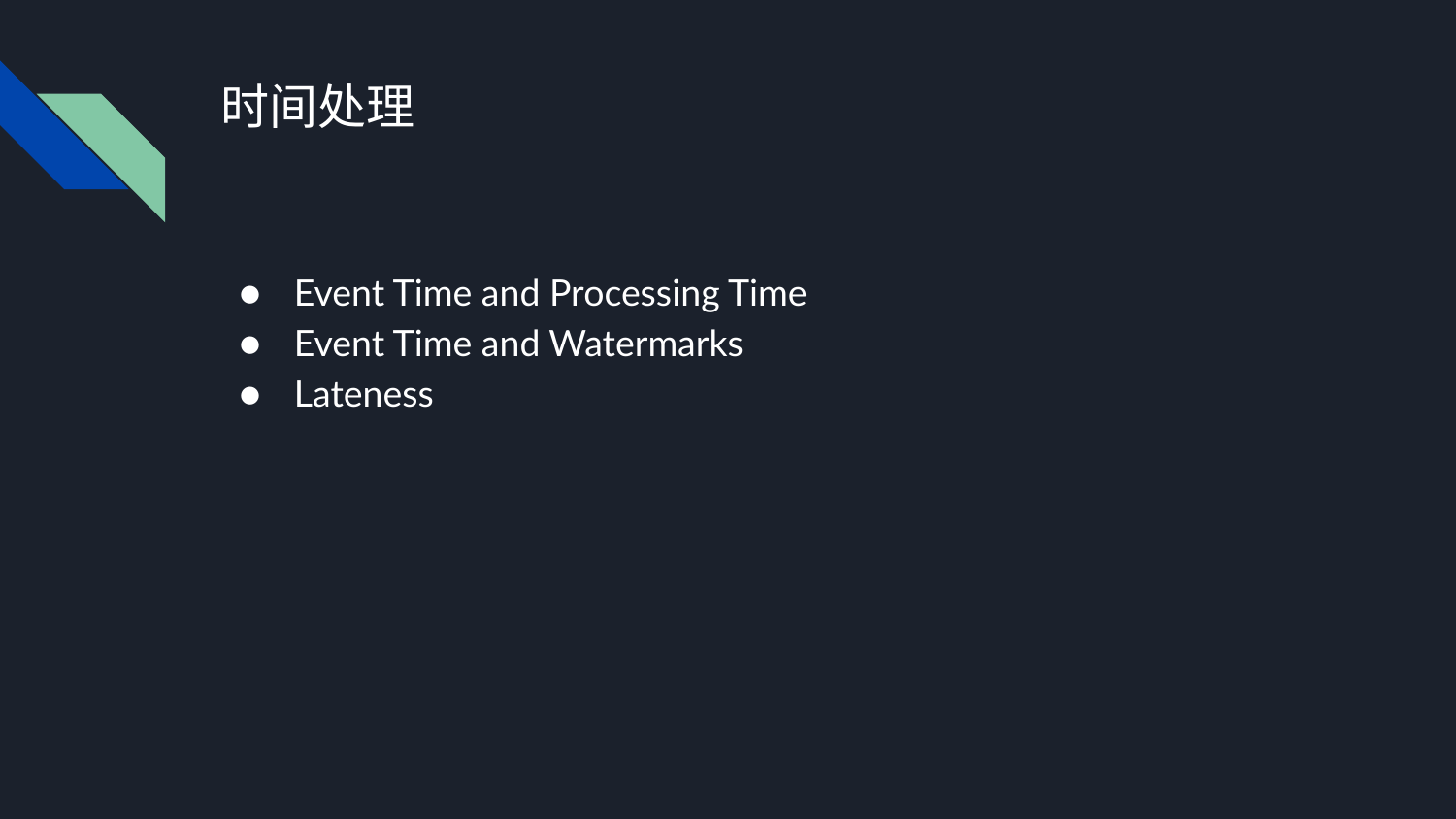

# 时间处理
Event Time and Processing Time
Event Time and Watermarks
Lateness